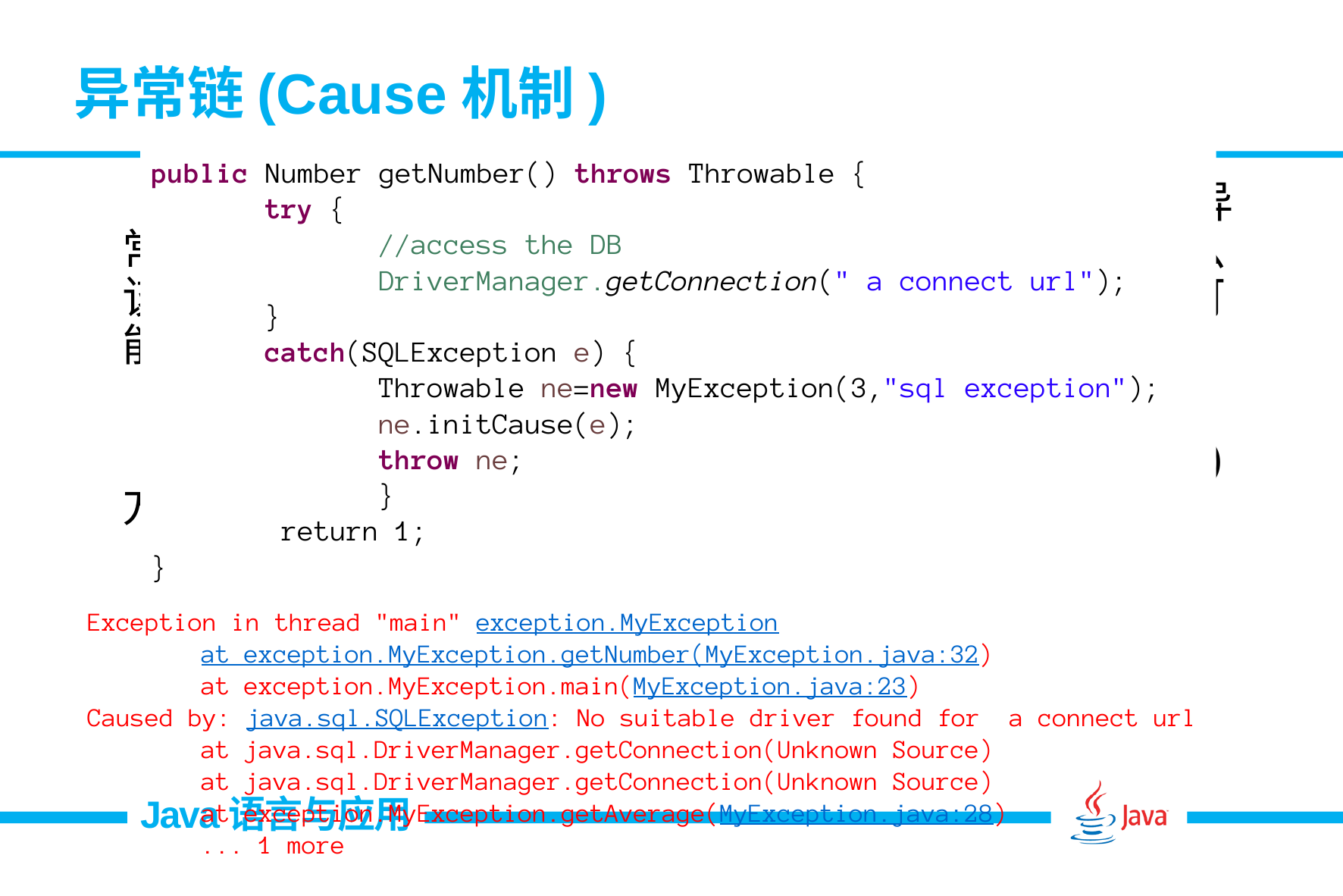

# 异常链(Cause机制)
public Number getNumber() throws Throwable {	try {		//access the DB		DriverManager.getConnection(" a connect url");		}	catch(SQLException e) {		Throwable ne=new MyException(3,"sql exception");		ne.initCause(e);		throw ne;		}
        return 1;}
从JDK 1.4开始，出现了一个异常处理的新概念：异常链机制可以这样理解：如果某个程序出现了异常，那么该异常本身也会有个原因，这个原因可能是自身的，也可能是外界的，以此类推就形成了一个异常链
每个异常都是由另外一个异常引起的。
调用异常对象的Throwable initCause( Throwable e)方法可以构造异常链
Exception in thread "main" exception.MyException	at exception.MyException.getNumber(MyException.java:32)	at exception.MyException.main(MyException.java:23)Caused by: java.sql.SQLException: No suitable driver found for  a connect url	at java.sql.DriverManager.getConnection(Unknown Source)	at java.sql.DriverManager.getConnection(Unknown Source)	at exception.MyException.getAverage(MyException.java:28)	... 1 more
67